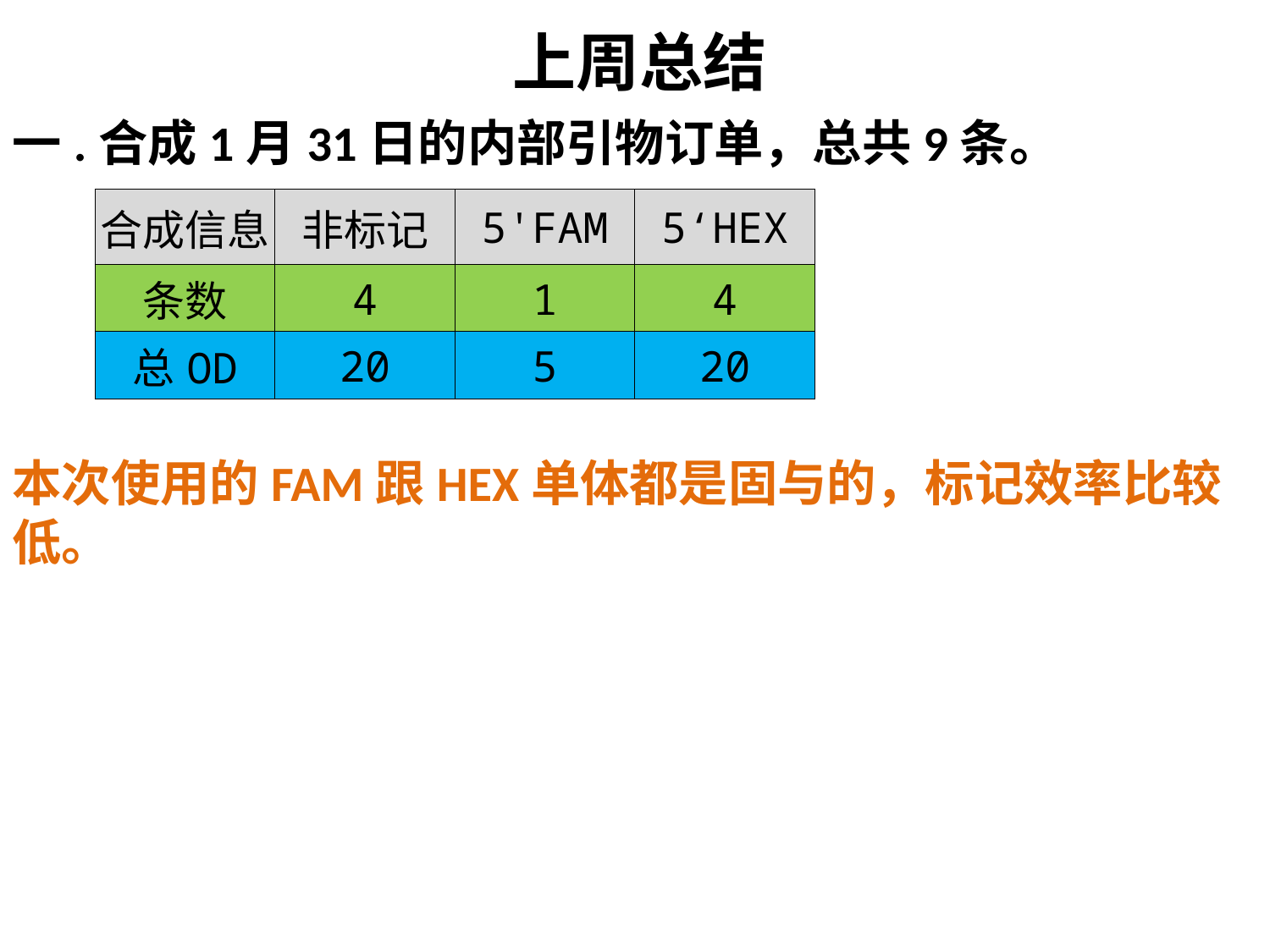

上周总结
一.合成1月31日的内部引物订单，总共9条。

| 合成信息 | 非标记 | 5'FAM | 5‘HEX |
| --- | --- | --- | --- |
| 条数 | 4 | 1 | 4 |
| 总OD | 20 | 5 | 20 |
本次使用的FAM跟HEX单体都是固与的，标记效率比较低。